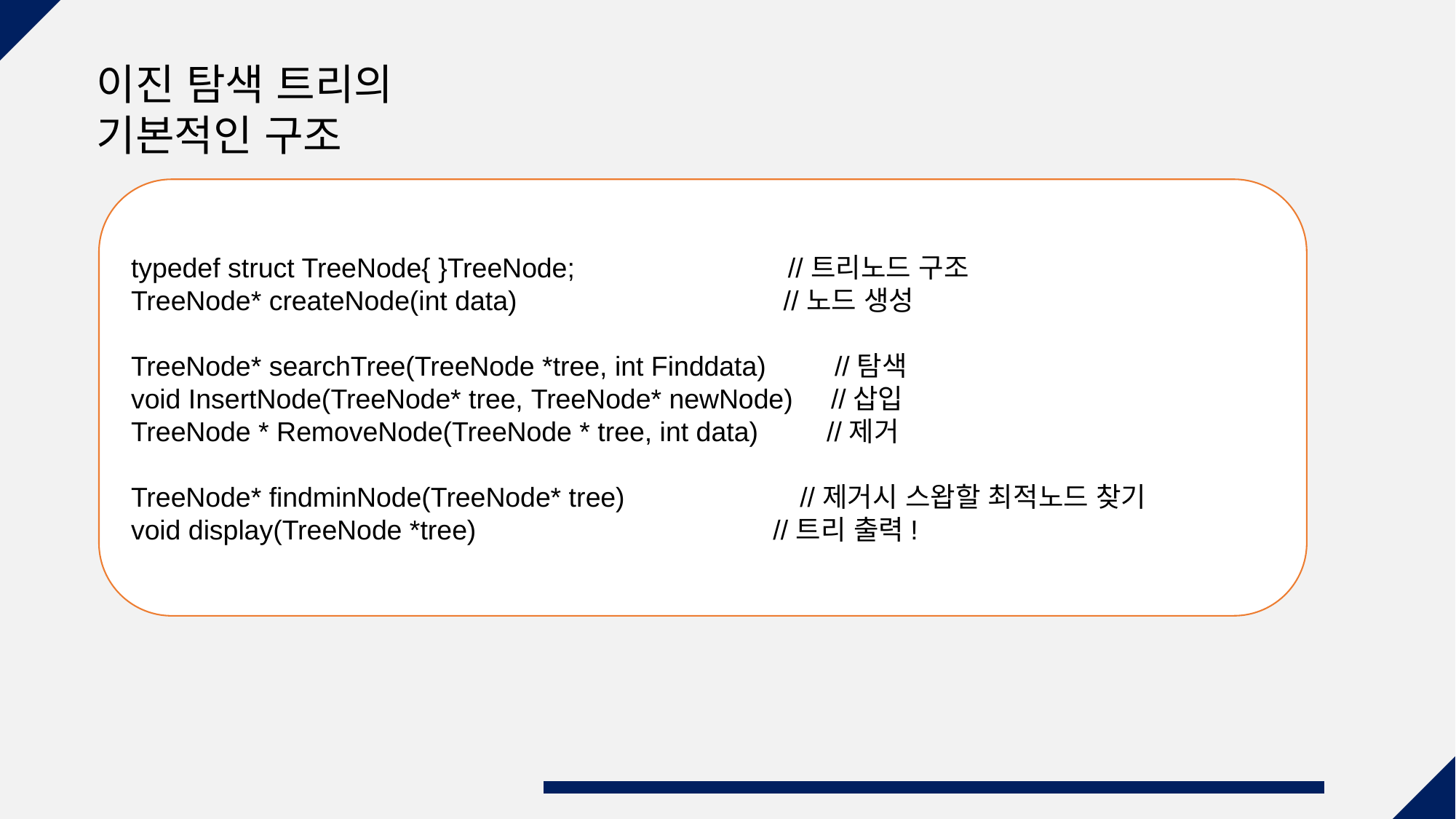

이진 탐색 트리의
기본적인 구조
typedef struct TreeNode{ }TreeNode;                            //트리노드 구조
TreeNode* createNode(int data)                                   //노드 생성

TreeNode* searchTree(TreeNode *tree, int Finddata)         //탐색
void InsertNode(TreeNode* tree, TreeNode* newNode)     //삽입
TreeNode * RemoveNode(TreeNode * tree, int data)         //제거

TreeNode* findminNode(TreeNode* tree)                       //제거시 스왑할 최적노드 찾기
void display(TreeNode *tree)                                       //트리 출력!